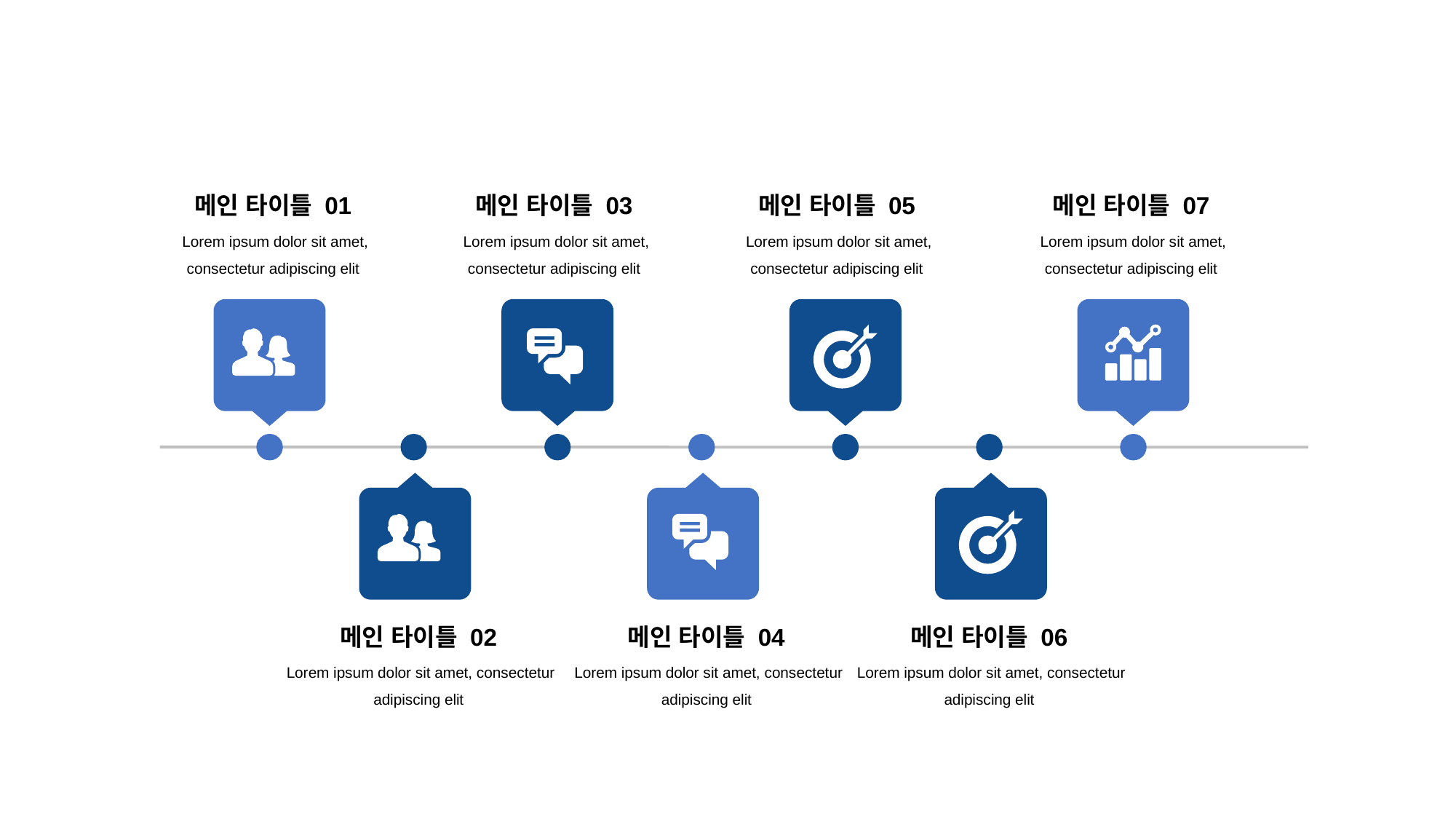

메인 타이틀 01
메인 타이틀 03
메인 타이틀 05
메인 타이틀 07
 Lorem ipsum dolor sit amet, consectetur adipiscing elit
 Lorem ipsum dolor sit amet, consectetur adipiscing elit
 Lorem ipsum dolor sit amet, consectetur adipiscing elit
 Lorem ipsum dolor sit amet, consectetur adipiscing elit

메인 타이틀 02
메인 타이틀 04
메인 타이틀 06
 Lorem ipsum dolor sit amet, consectetur adipiscing elit
 Lorem ipsum dolor sit amet, consectetur adipiscing elit
 Lorem ipsum dolor sit amet, consectetur adipiscing elit